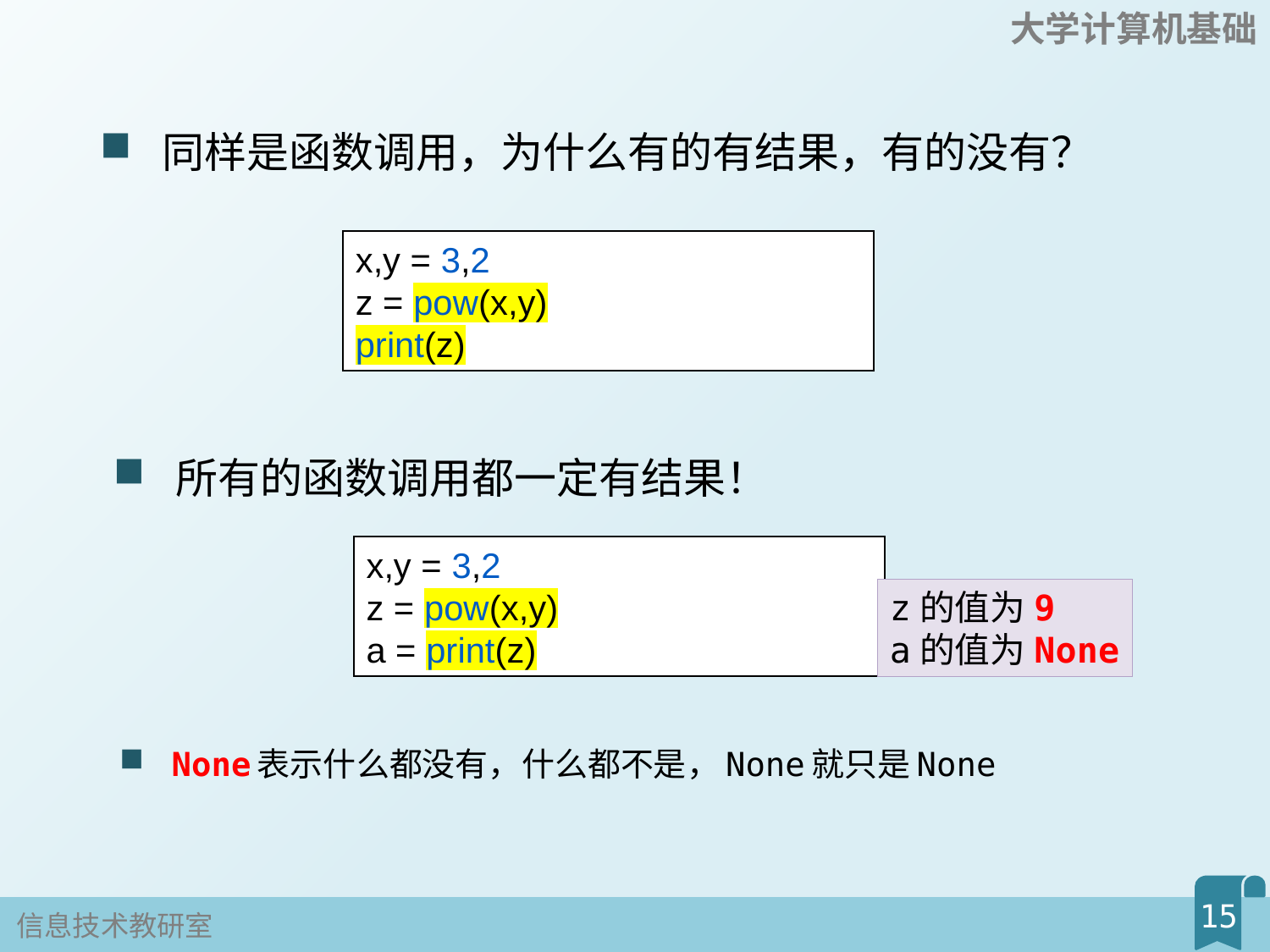

同样是函数调用，为什么有的有结果，有的没有？
x,y = 3,2
z = pow(x,y)
print(z)
所有的函数调用都一定有结果！
x,y = 3,2
z = pow(x,y)
a = print(z)
z的值为9
a的值为None
None表示什么都没有，什么都不是，None就只是None
15